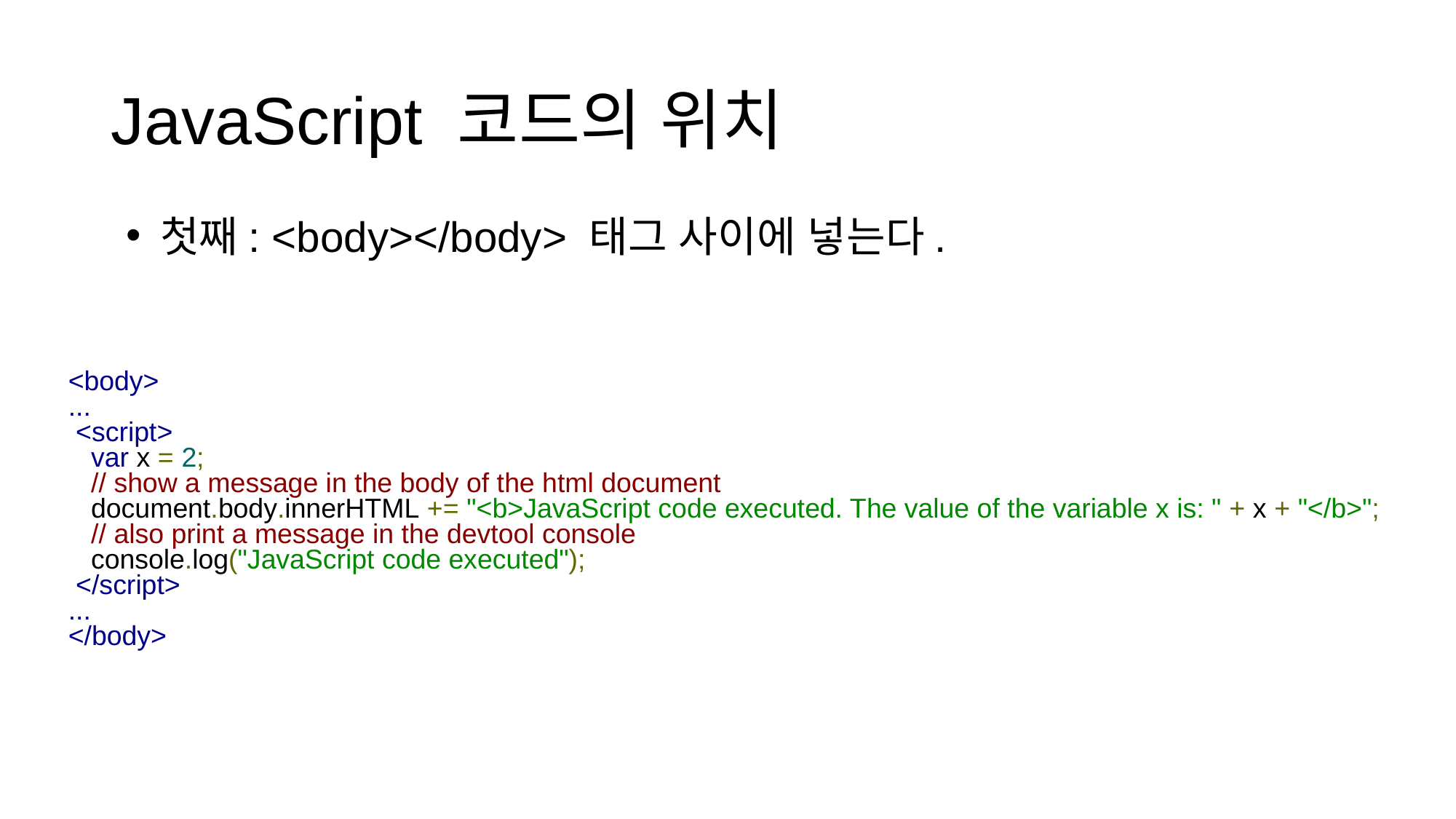

# JavaScript 코드의 위치
첫째: <body></body> 태그 사이에 넣는다.
<body>
...
 <script>
   var x = 2;
   // show a message in the body of the html document
   document.body.innerHTML += "<b>JavaScript code executed. The value of the variable x is: " + x + "</b>";
   // also print a message in the devtool console
   console.log("JavaScript code executed");
 </script>
...
</body>